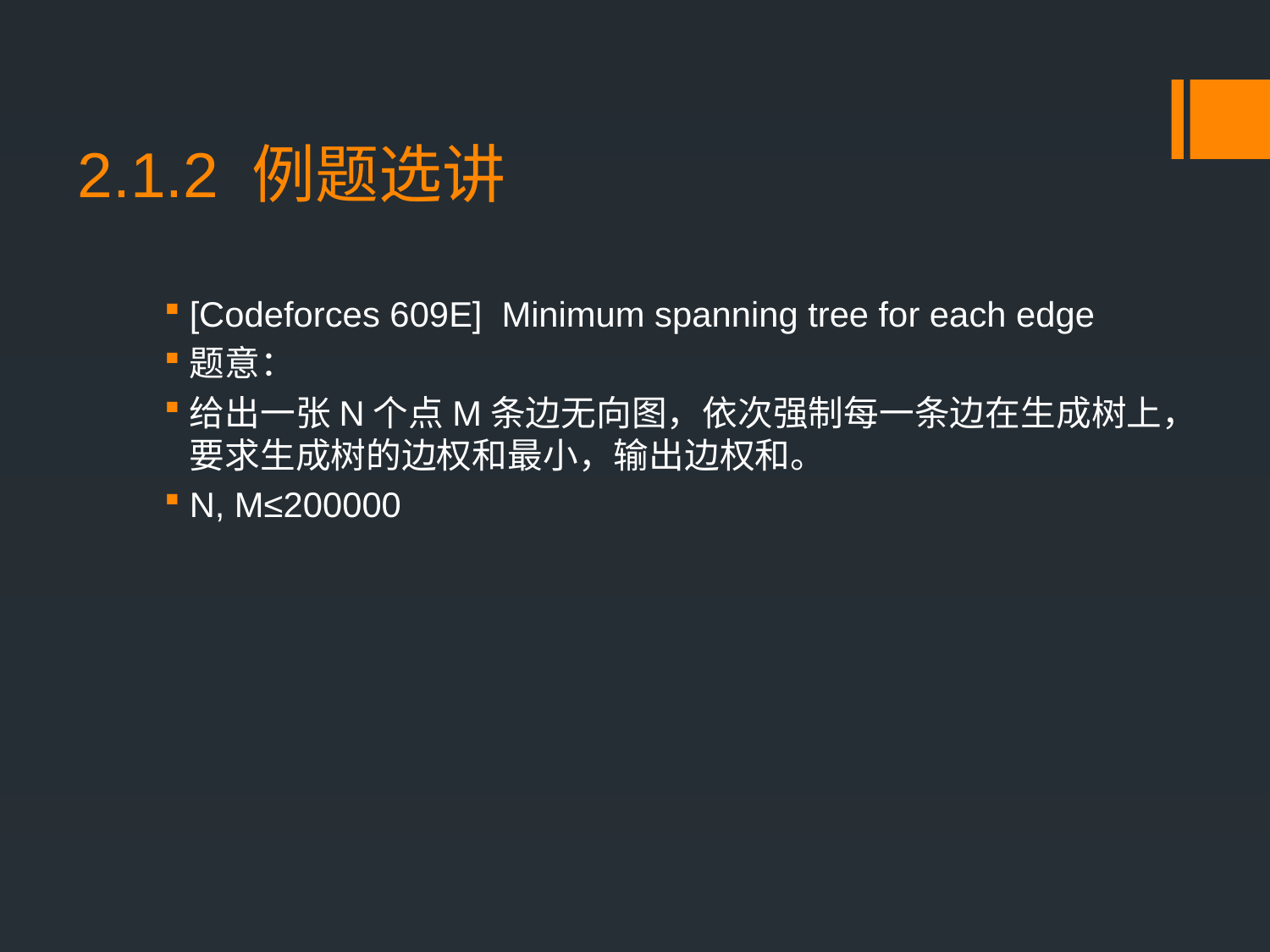

# 2.1.2 例题选讲

[Codeforces 609E]  Minimum spanning tree for each edge
题意：
给出一张N个点M条边无向图，依次强制每一条边在生成树上，要求生成树的边权和最小，输出边权和。
N, M≤200000